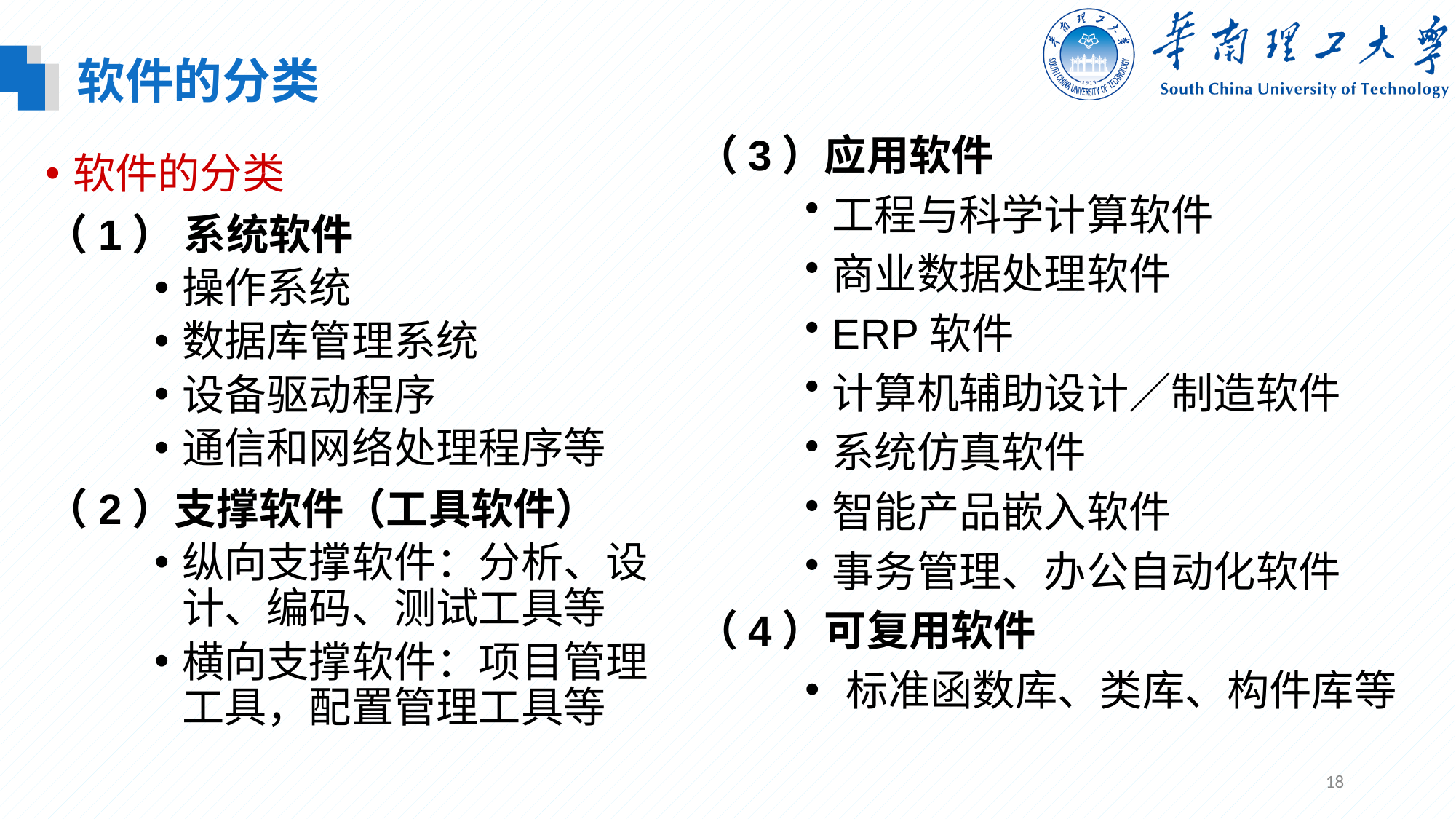

软件的分类
（3）应用软件
工程与科学计算软件
商业数据处理软件
ERP软件
计算机辅助设计／制造软件
系统仿真软件
智能产品嵌入软件
事务管理、办公自动化软件
（4）可复用软件
标准函数库、类库、构件库等
软件的分类
（1） 系统软件
操作系统
数据库管理系统
设备驱动程序
通信和网络处理程序等
（2）支撑软件（工具软件）
纵向支撑软件：分析、设计、编码、测试工具等
横向支撑软件：项目管理工具，配置管理工具等

18